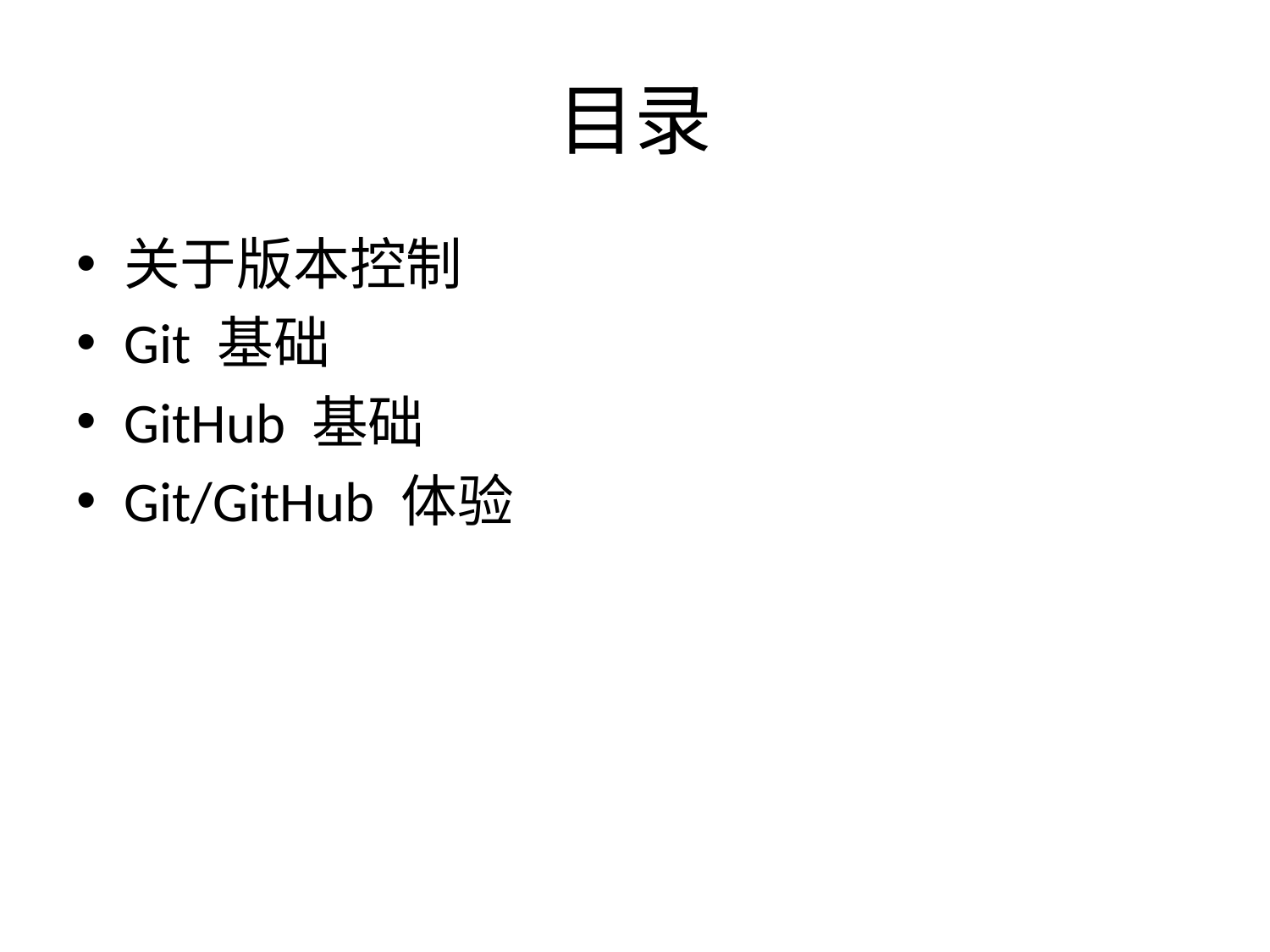

# 目录
关于版本控制
Git 基础
GitHub 基础
Git/GitHub 体验